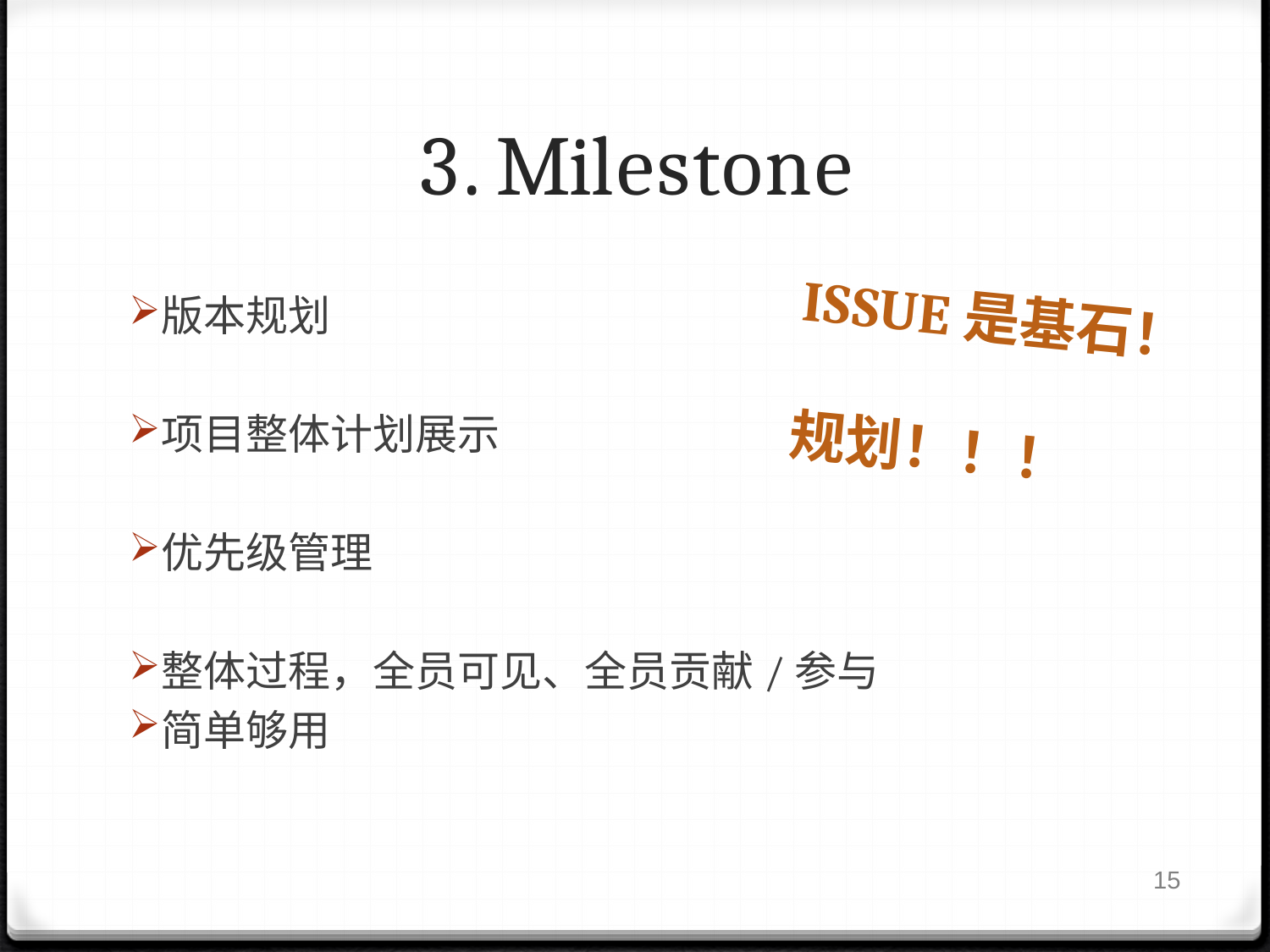

# 3. Milestone
Issue是基石！

规划！！！
版本规划

项目整体计划展示

优先级管理

整体过程，全员可见、全员贡献/参与
简单够用

15